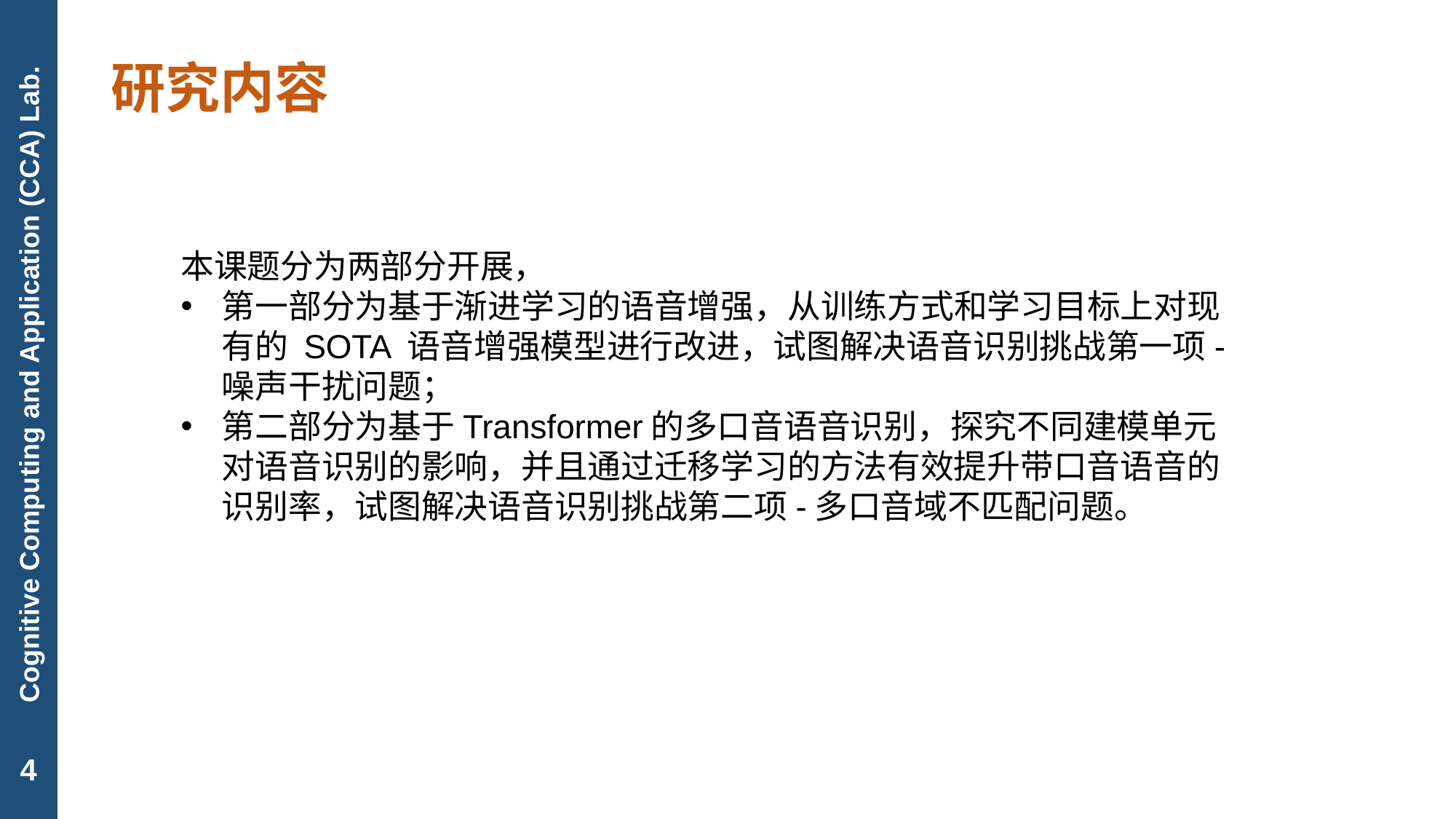

# 研究内容
本课题分为两部分开展，
第一部分为基于渐进学习的语音增强，从训练方式和学习目标上对现有的 SOTA 语音增强模型进行改进，试图解决语音识别挑战第一项-噪声干扰问题；
第二部分为基于Transformer的多口音语音识别，探究不同建模单元对语音识别的影响，并且通过迁移学习的方法有效提升带口音语音的识别率，试图解决语音识别挑战第二项-多口音域不匹配问题。
4